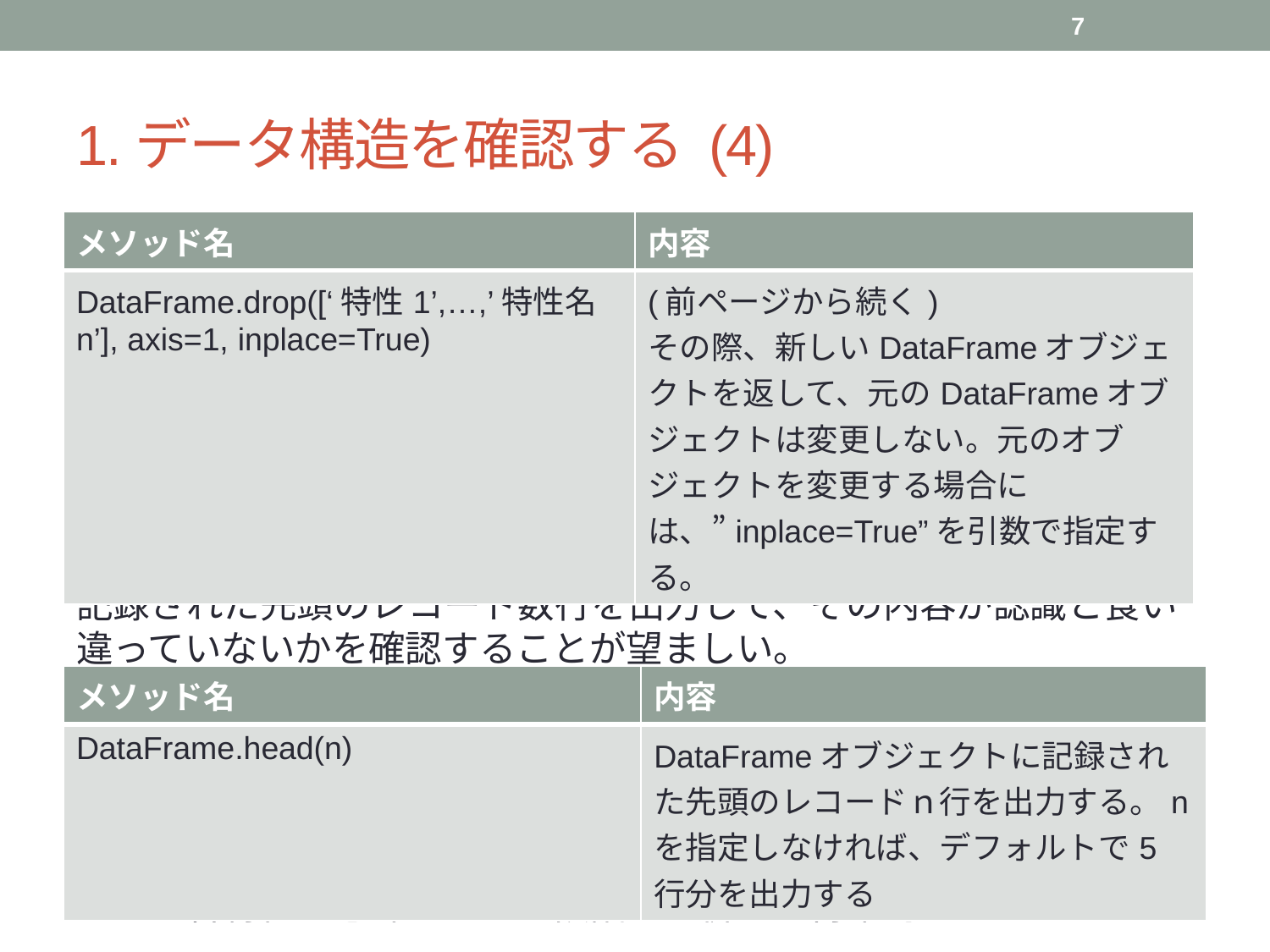

7
# 1.データ構造を確認する (4)
| メソッド名 | 内容 |
| --- | --- |
| DataFrame.drop([‘特性1’,…,’特性名n’], axis=1, inplace=True) | (前ページから続く) その際、新しいDataFrameオブジェクトを返して、元のDataFrameオブジェクトは変更しない。元のオブジェクトを変更する場合には、”inplace=True”を引数で指定する。 |

実際に、削除を行う前に、念のため、DataFrameオブジェクトに記録された先頭のレコード数行を出力して、その内容が認識と食い違っていないかを確認することが望ましい。

また、各特性の意味も、この段階で、併せて再確認する。
| メソッド名 | 内容 |
| --- | --- |
| DataFrame.head(n) | DataFrameオブジェクトに記録された先頭のレコードｎ行を出力する。nを指定しなければ、デフォルトで5行分を出力する |